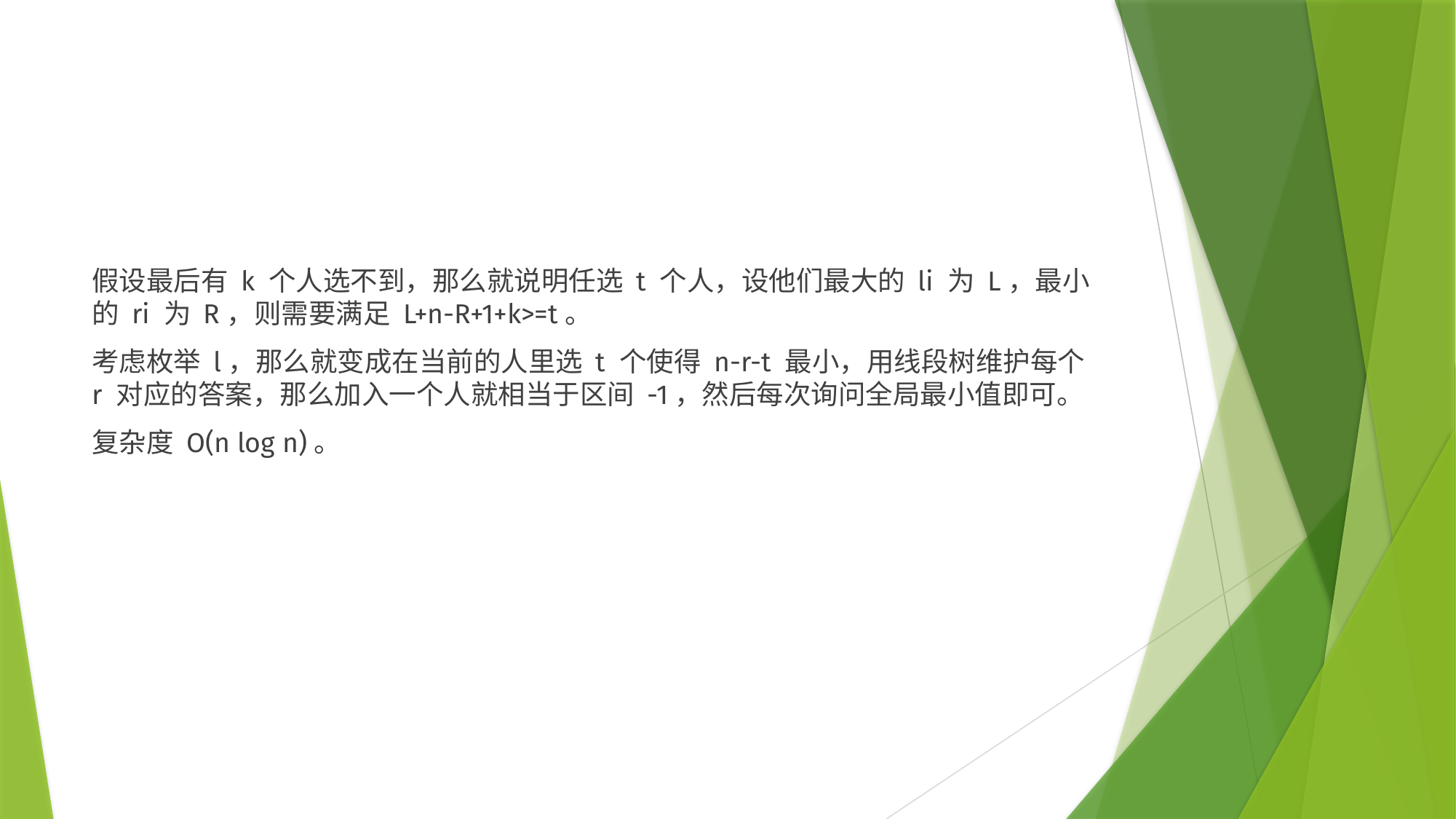

#
假设最后有 k 个人选不到，那么就说明任选 t 个人，设他们最大的 li 为 L，最小的 ri 为 R，则需要满足 L+n-R+1+k>=t。
考虑枚举 l，那么就变成在当前的人里选 t 个使得 n-r-t 最小，用线段树维护每个 r 对应的答案，那么加入一个人就相当于区间 -1，然后每次询问全局最小值即可。
复杂度 O(n log n)。